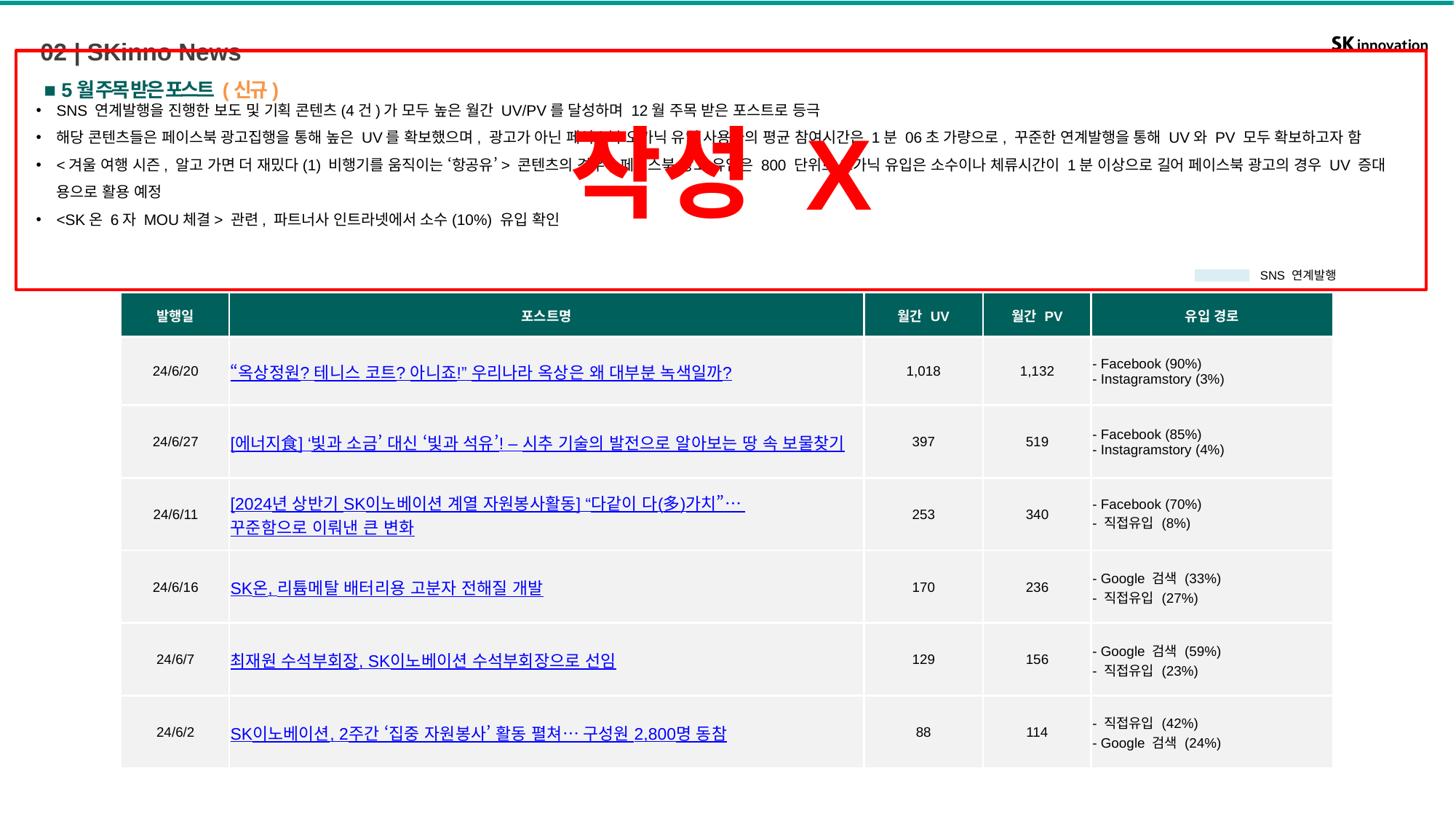

02 | SKinno News
작성 X
■ 5월 주목 받은 포스트 (신규)
SNS 연계발행을 진행한 보도 및 기획 콘텐츠(4건)가 모두 높은 월간 UV/PV를 달성하며 12월 주목 받은 포스트로 등극
해당 콘텐츠들은 페이스북 광고집행을 통해 높은 UV를 확보했으며, 광고가 아닌 페이스북 오가닉 유입 사용자의 평균 참여시간은 1분 06초 가량으로, 꾸준한 연계발행을 통해 UV와 PV 모두 확보하고자 함
<겨울 여행 시즌, 알고 가면 더 재밌다(1) 비행기를 움직이는 ‘항공유’> 콘텐츠의 경우, 페이스북 광고 유입은 800 단위로 오가닉 유입은 소수이나 체류시간이 1분 이상으로 길어 페이스북 광고의 경우 UV 증대 용으로 활용 예정
<SK온 6자 MOU체결> 관련, 파트너사 인트라넷에서 소수(10%) 유입 확인
SNS 연계발행

| 발행일 | 포스트명 | 월간 UV | 월간 PV | 유입 경로 |
| --- | --- | --- | --- | --- |
| 24/6/20 | “옥상정원? 테니스 코트? 아니죠!” 우리나라 옥상은 왜 대부분 녹색일까? | 1,018 | 1,132 | - Facebook (90%) - Instagramstory (3%) |
| 24/6/27 | [에너지食] ‘빛과 소금’ 대신 ‘빛과 석유’! – 시추 기술의 발전으로 알아보는 땅 속 보물찾기 | 397 | 519 | - Facebook (85%) - Instagramstory (4%) |
| 24/6/11 | [2024년 상반기 SK이노베이션 계열 자원봉사활동] “다같이 다(多)가치”… 꾸준함으로 이뤄낸 큰 변화 | 253 | 340 | - Facebook (70%) - 직접유입 (8%) |
| 24/6/16 | SK온, 리튬메탈 배터리용 고분자 전해질 개발 | 170 | 236 | - Google 검색 (33%) - 직접유입 (27%) |
| 24/6/7 | 최재원 수석부회장, SK이노베이션 수석부회장으로 선임 | 129 | 156 | - Google 검색 (59%) - 직접유입 (23%) |
| 24/6/2 | SK이노베이션, 2주간 ‘집중 자원봉사’ 활동 펼쳐… 구성원 2,800명 동참 | 88 | 114 | - 직접유입 (42%) - Google 검색 (24%) |